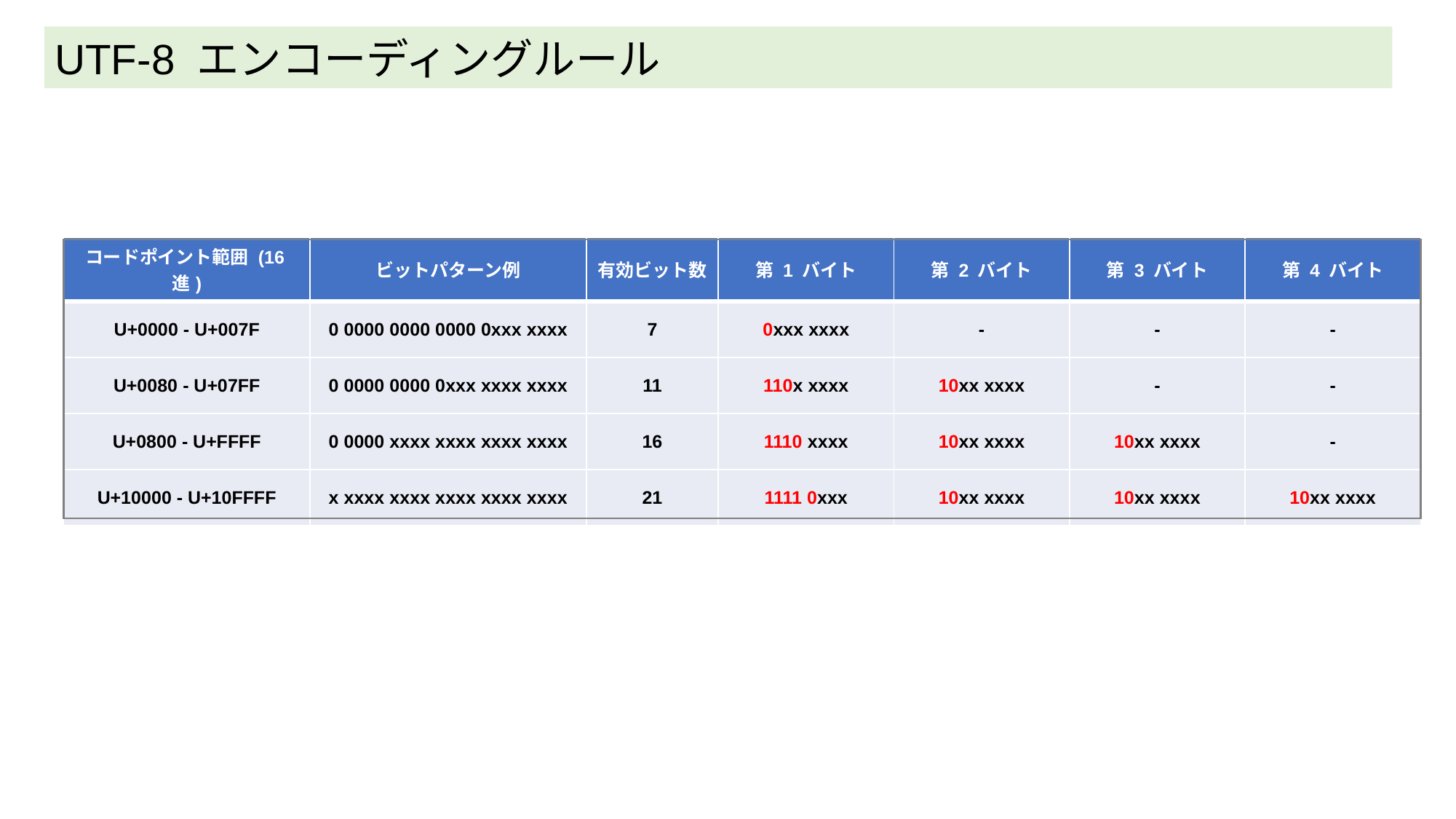

UTF-8 エンコーディングルール
| コードポイント範囲 (16進) | ビットパターン例 | 有効ビット数 | 第 1 バイト | 第 2 バイト | 第 3 バイト | 第 4 バイト |
| --- | --- | --- | --- | --- | --- | --- |
| U+0000 - U+007F | 0 0000 0000 0000 0xxx xxxx | 7 | 0xxx xxxx | - | - | - |
| U+0080 - U+07FF | 0 0000 0000 0xxx xxxx xxxx | 11 | 110x xxxx | 10xx xxxx | - | - |
| U+0800 - U+FFFF | 0 0000 xxxx xxxx xxxx xxxx | 16 | 1110 xxxx | 10xx xxxx | 10xx xxxx | - |
| U+10000 - U+10FFFF | x xxxx xxxx xxxx xxxx xxxx | 21 | 1111 0xxx | 10xx xxxx | 10xx xxxx | 10xx xxxx |